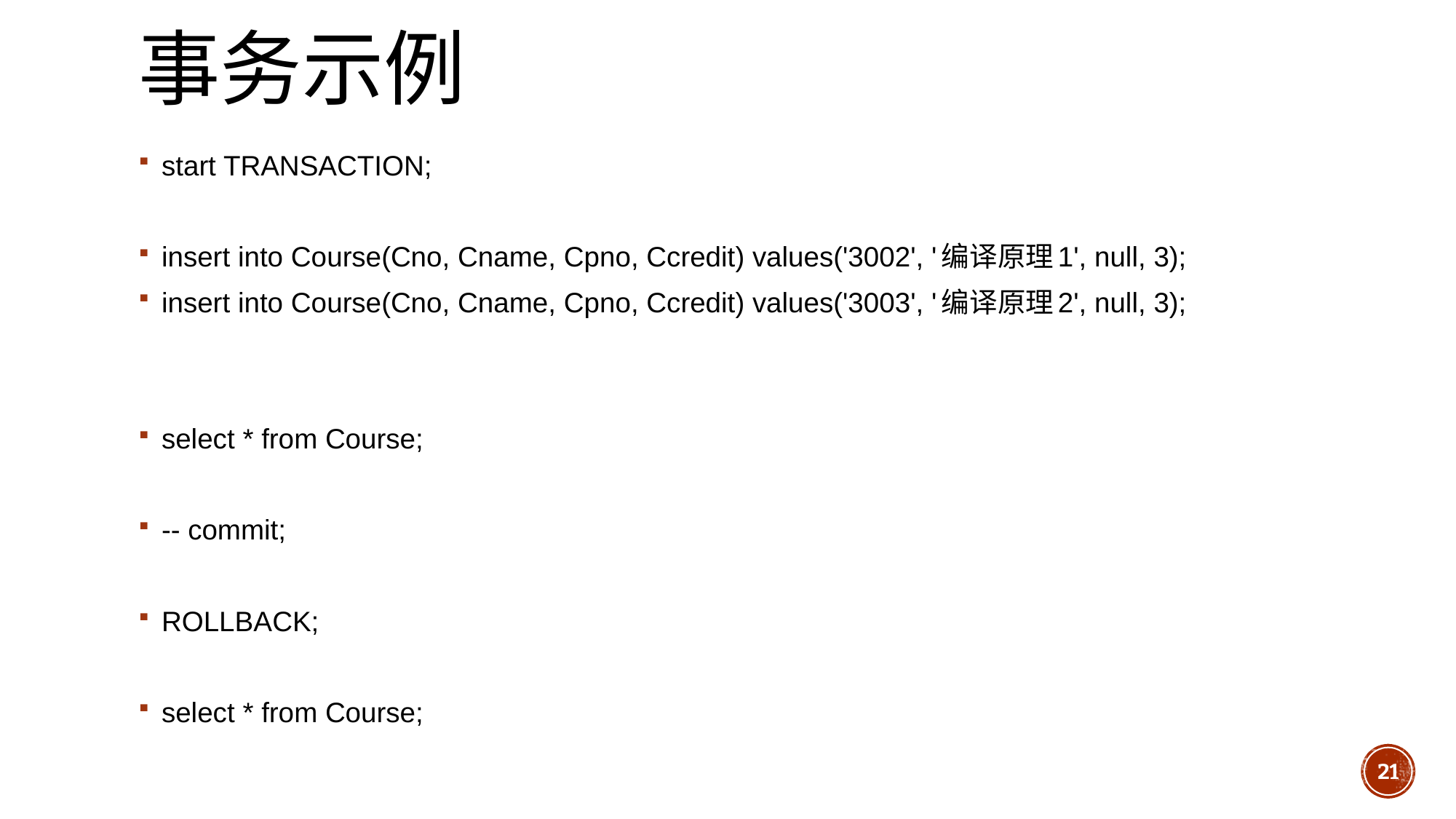

# 事务示例
start TRANSACTION;

insert into Course(Cno, Cname, Cpno, Ccredit) values('3002', '编译原理1', null, 3);
insert into Course(Cno, Cname, Cpno, Ccredit) values('3003', '编译原理2', null, 3);

select * from Course;

-- commit;

ROLLBACK;

select * from Course;
21